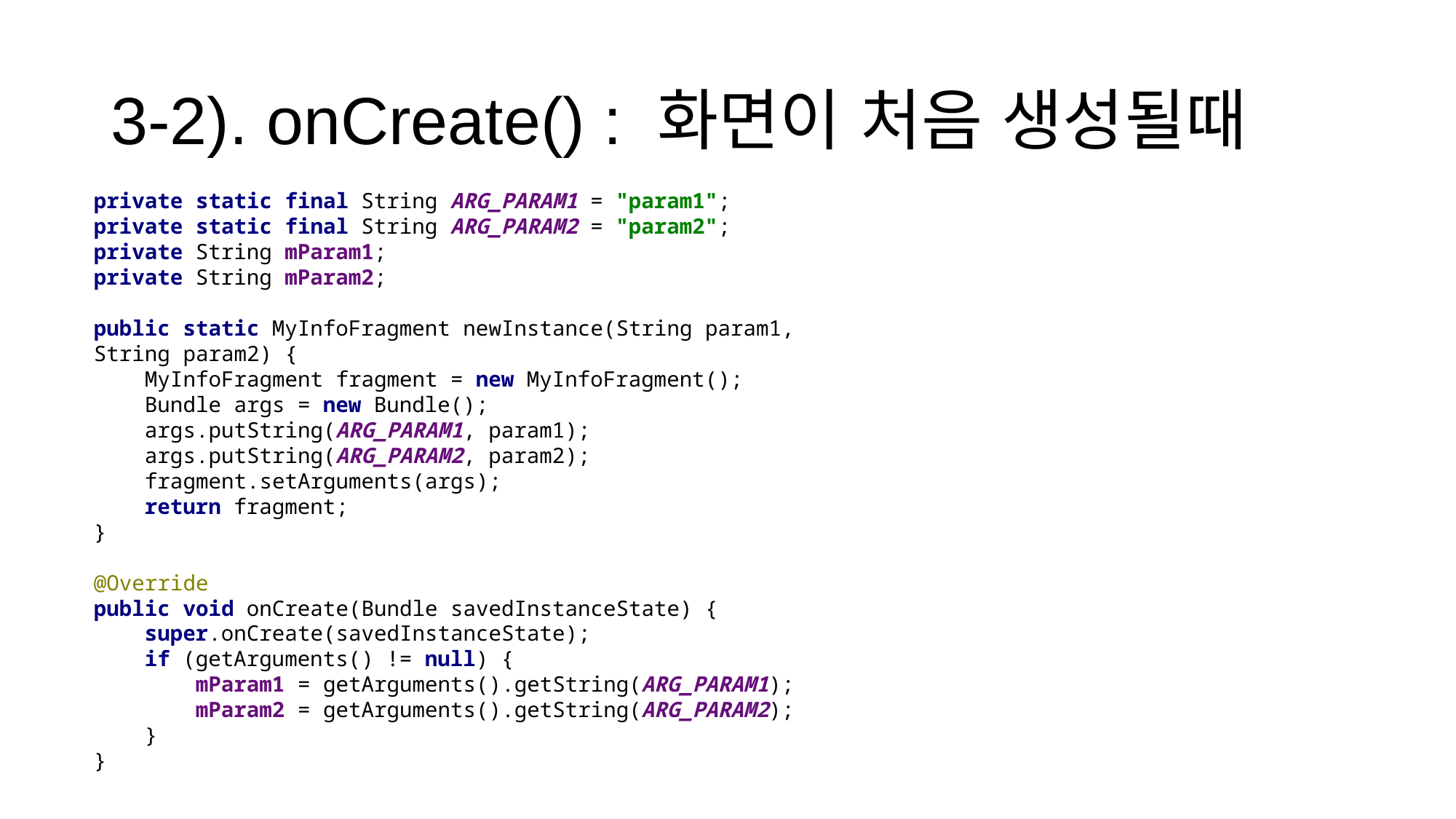

# 3-2). onCreate() : 화면이 처음 생성될때
private static final String ARG_PARAM1 = "param1";
private static final String ARG_PARAM2 = "param2";
private String mParam1;
private String mParam2;

public static MyInfoFragment newInstance(String param1, String param2) {
    MyInfoFragment fragment = new MyInfoFragment();
    Bundle args = new Bundle();
    args.putString(ARG_PARAM1, param1);
    args.putString(ARG_PARAM2, param2);
    fragment.setArguments(args);
    return fragment;
}
@Override
public void onCreate(Bundle savedInstanceState) {
    super.onCreate(savedInstanceState);
    if (getArguments() != null) {
        mParam1 = getArguments().getString(ARG_PARAM1);
        mParam2 = getArguments().getString(ARG_PARAM2);
    }
}